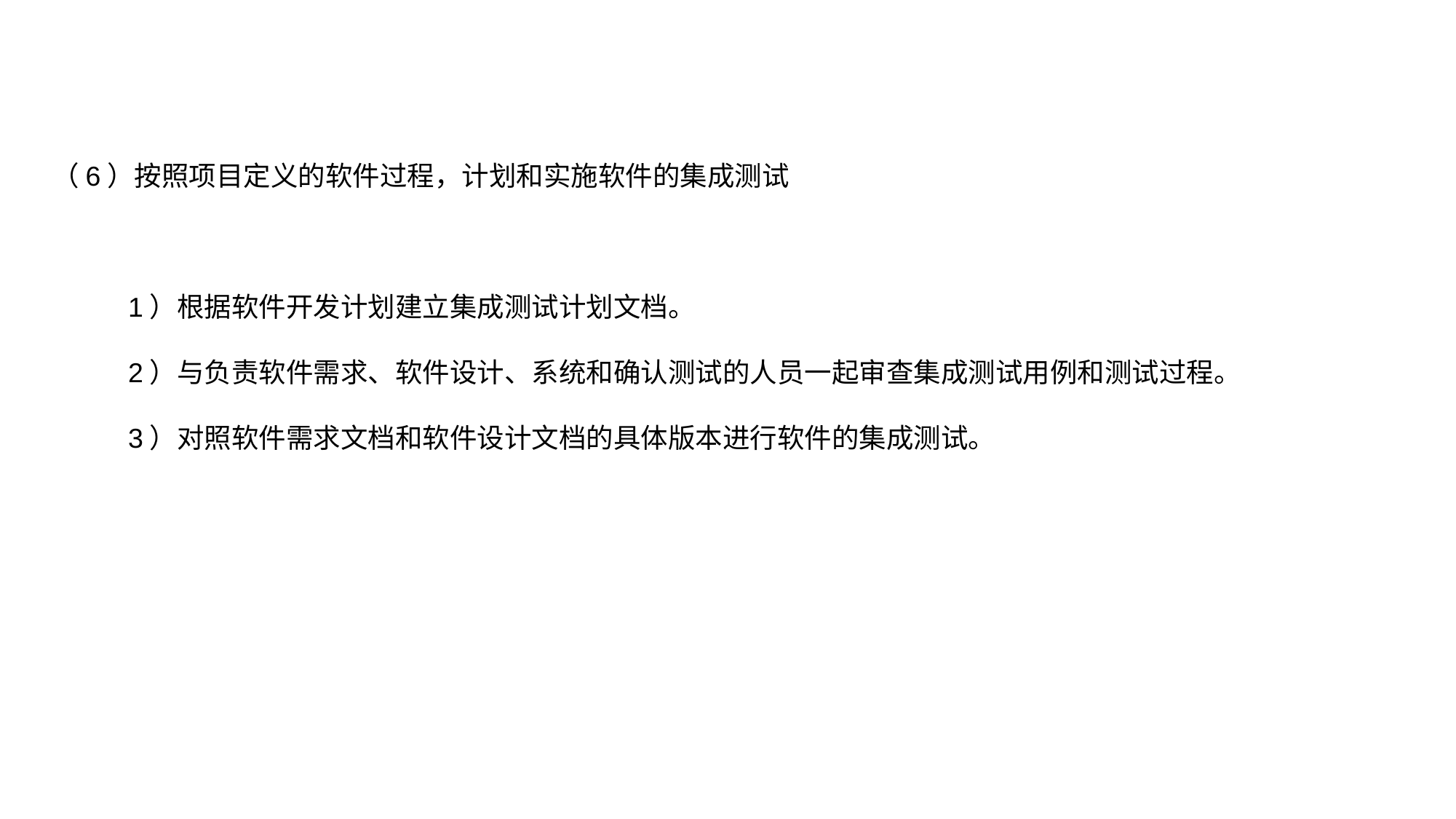

（6）按照项目定义的软件过程，计划和实施软件的集成测试

          1）根据软件开发计划建立集成测试计划文档。
          2）与负责软件需求、软件设计、系统和确认测试的人员一起审查集成测试用例和测试过程。
          3）对照软件需求文档和软件设计文档的具体版本进行软件的集成测试。